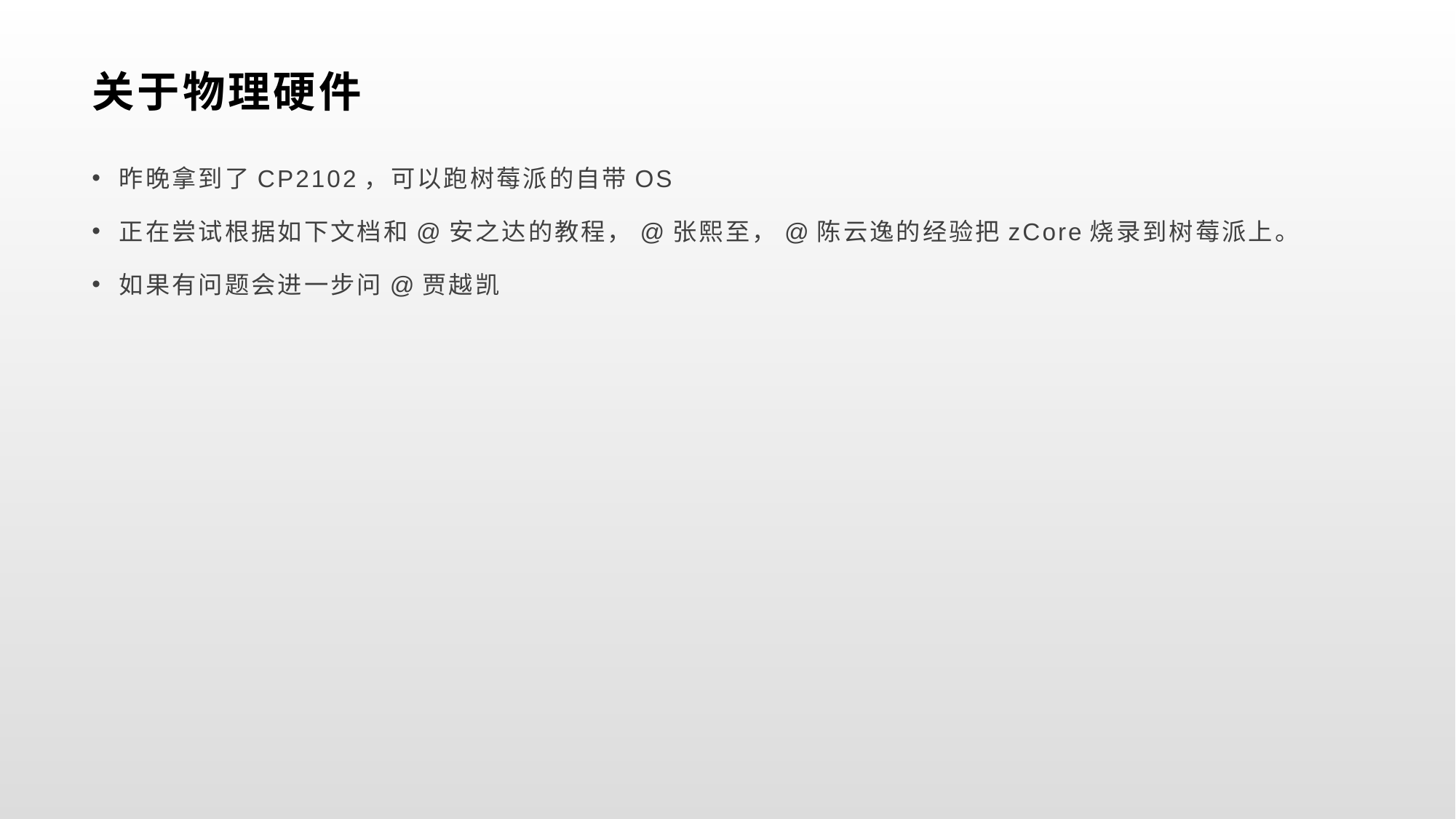

# 关于物理硬件
昨晚拿到了CP2102，可以跑树莓派的自带OS
正在尝试根据如下文档和@安之达的教程，@张熙至，@陈云逸的经验把zCore烧录到树莓派上。
如果有问题会进一步问@贾越凯